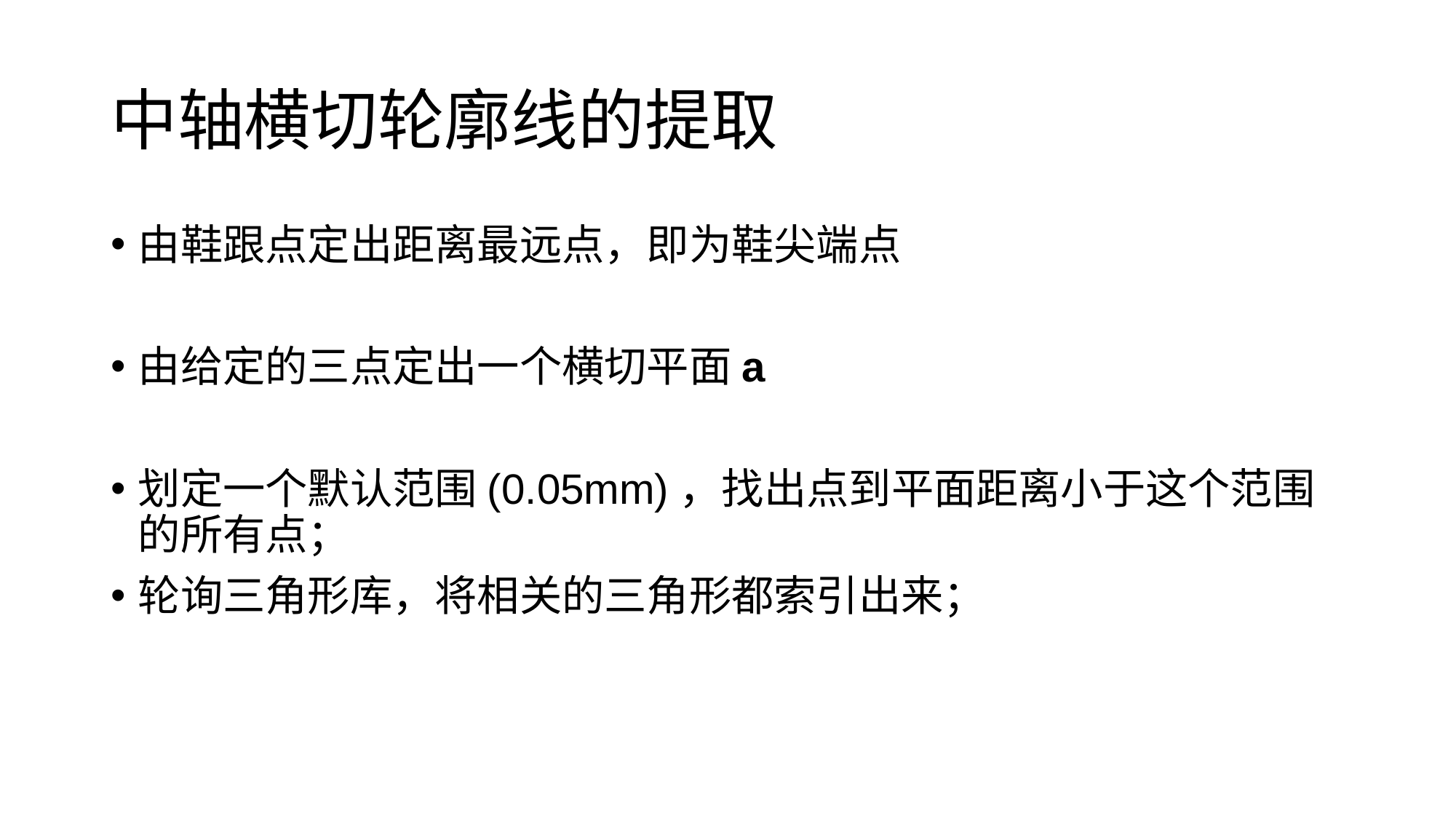

# 中轴横切轮廓线的提取
由鞋跟点定出距离最远点，即为鞋尖端点

由给定的三点定出一个横切平面a

划定一个默认范围(0.05mm)，找出点到平面距离小于这个范围的所有点；
轮询三角形库，将相关的三角形都索引出来；